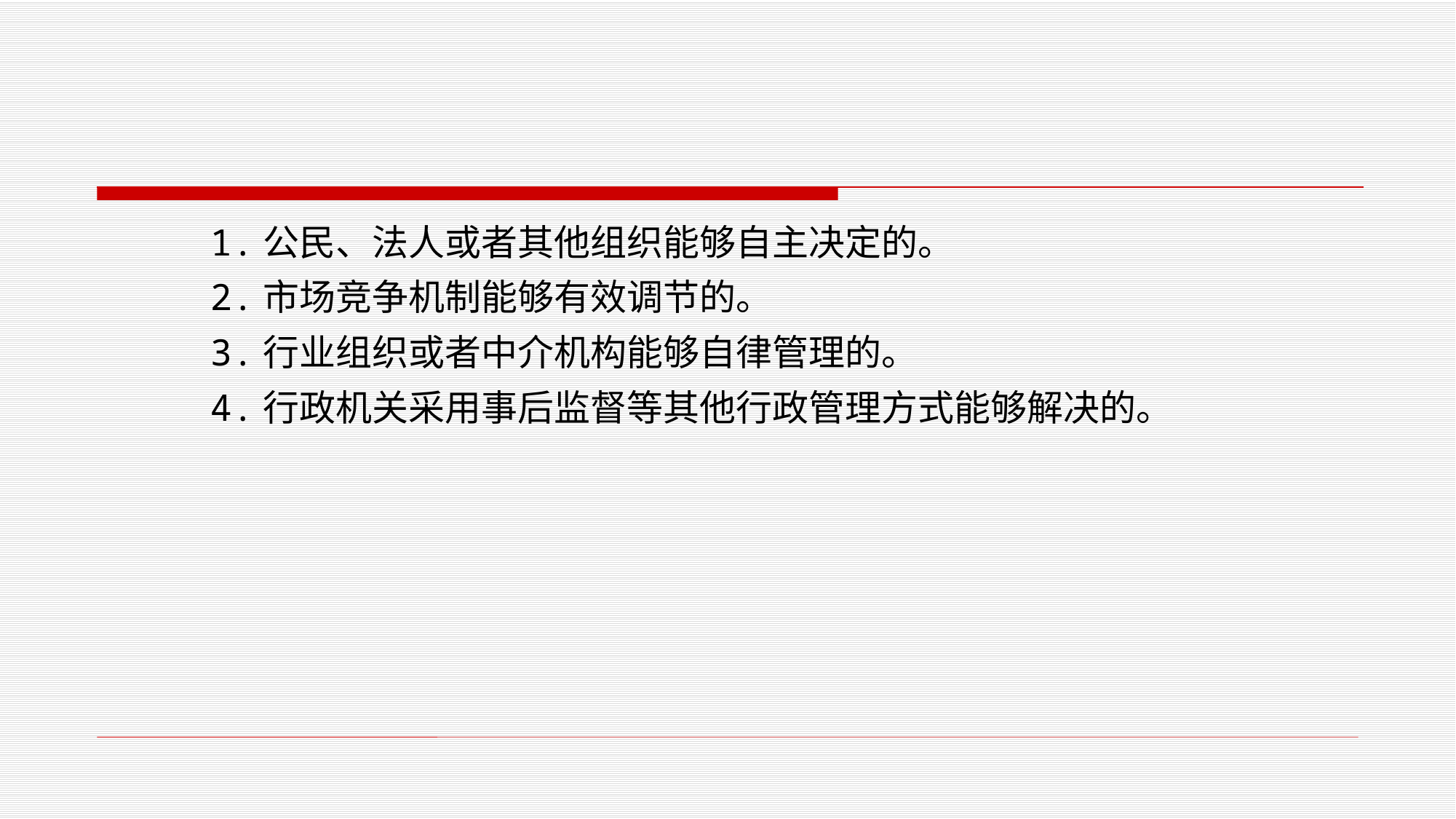

#
     1.公民、法人或者其他组织能够自主决定的。
     2.市场竞争机制能够有效调节的。
     3.行业组织或者中介机构能够自律管理的。
     4.行政机关采用事后监督等其他行政管理方式能够解决的。